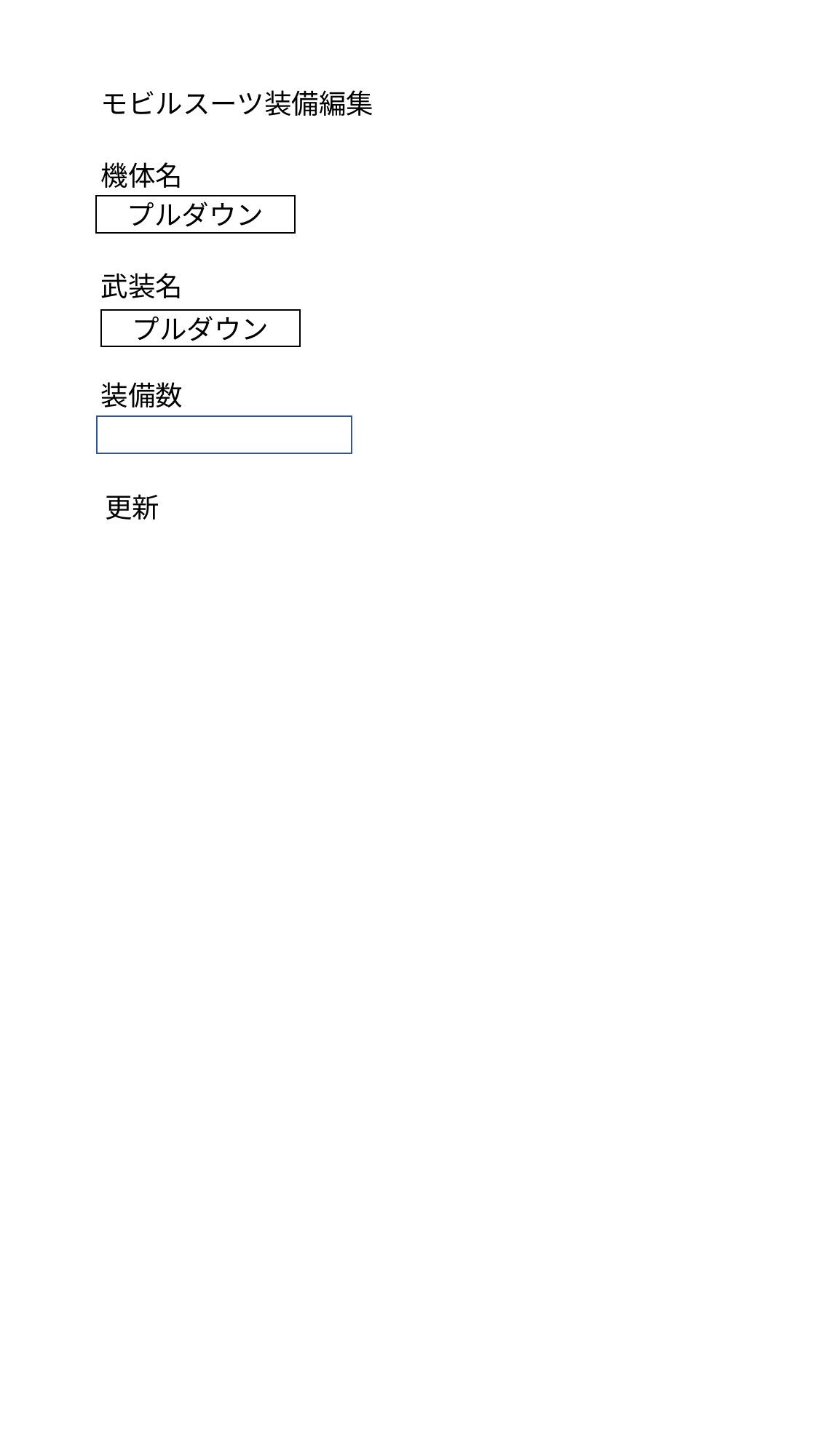

モビルスーツ装備編集
機体名
プルダウン
武装名
プルダウン
装備数

更新